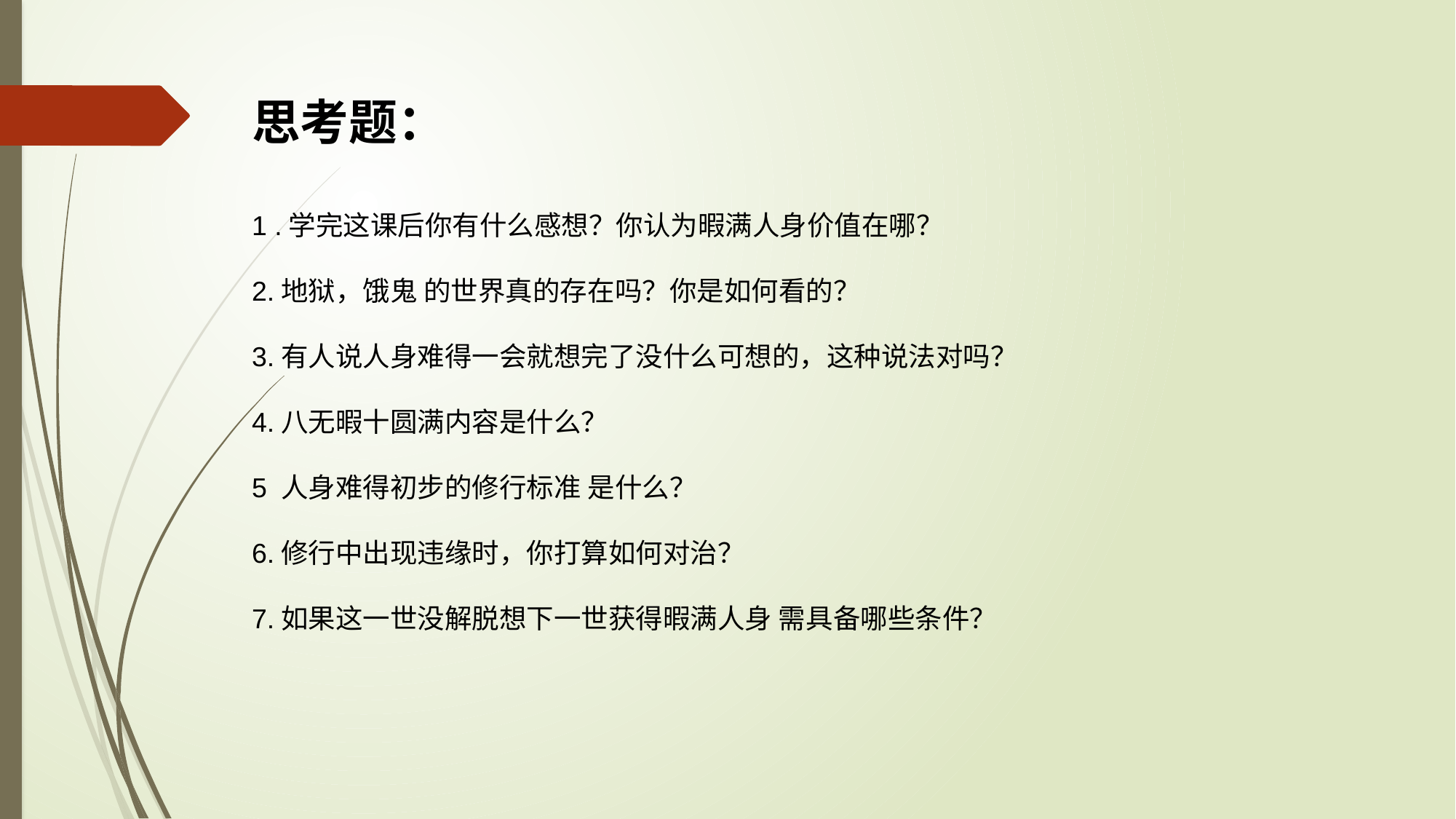

思考题：

1 .学完这课后你有什么感想？你认为暇满人身价值在哪？

2.地狱，饿鬼 的世界真的存在吗？你是如何看的？

3.有人说人身难得一会就想完了没什么可想的，这种说法对吗？

4.八无暇十圆满内容是什么？

5 人身难得初步的修行标准 是什么？

6.修行中出现违缘时，你打算如何对治？

7.如果这一世没解脱想下一世获得暇满人身 需具备哪些条件？